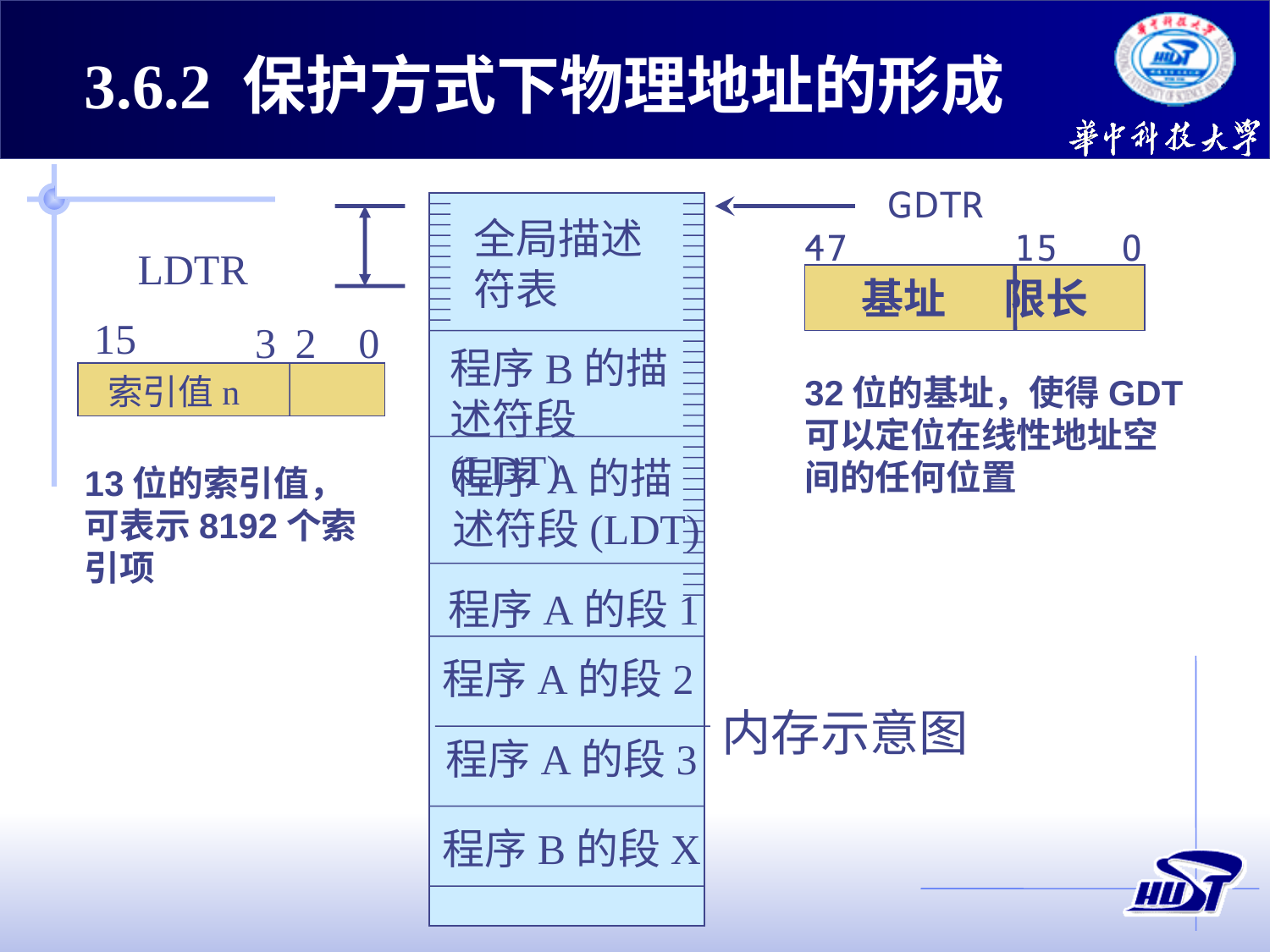

3.6.2 保护方式下物理地址的形成
GDTR

47
15
0
基址      限长

全局描述符表

LDTR

15
3
2    0

索引值n

程序B的描述符段(LDT)

32位的基址，使得GDT可以定位在线性地址空间的任何位置

程序A的描述符段(LDT)
13位的索引值，可表示8192个索引项

程序A的段1

程序A的段2
内存示意图

程序A的段3

程序B的段X